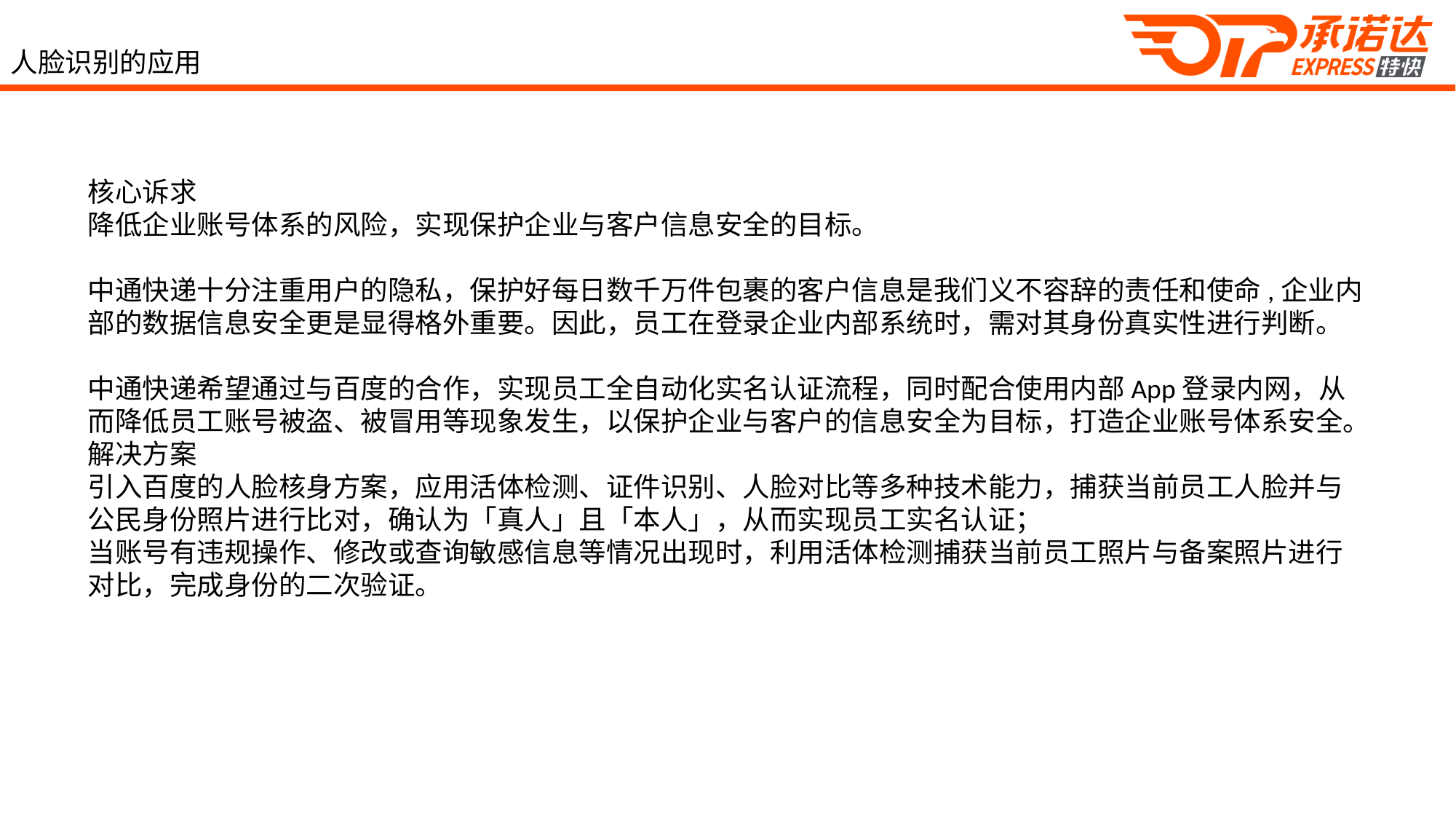

# 人脸识别的应用
核心诉求
降低企业账号体系的风险，实现保护企业与客户信息安全的目标。

中通快递十分注重用户的隐私，保护好每日数千万件包裹的客户信息是我们义不容辞的责任和使命,企业内部的数据信息安全更是显得格外重要。因此，员工在登录企业内部系统时，需对其身份真实性进行判断。

中通快递希望通过与百度的合作，实现员工全自动化实名认证流程，同时配合使用内部App登录内网，从而降低员工账号被盗、被冒用等现象发生，以保护企业与客户的信息安全为目标，打造企业账号体系安全。
解决方案
引入百度的人脸核身方案，应用活体检测、证件识别、人脸对比等多种技术能力，捕获当前员工人脸并与公民身份照片进行比对，确认为「真人」且「本人」，从而实现员工实名认证；
当账号有违规操作、修改或查询敏感信息等情况出现时，利用活体检测捕获当前员工照片与备案照片进行对比，完成身份的二次验证。